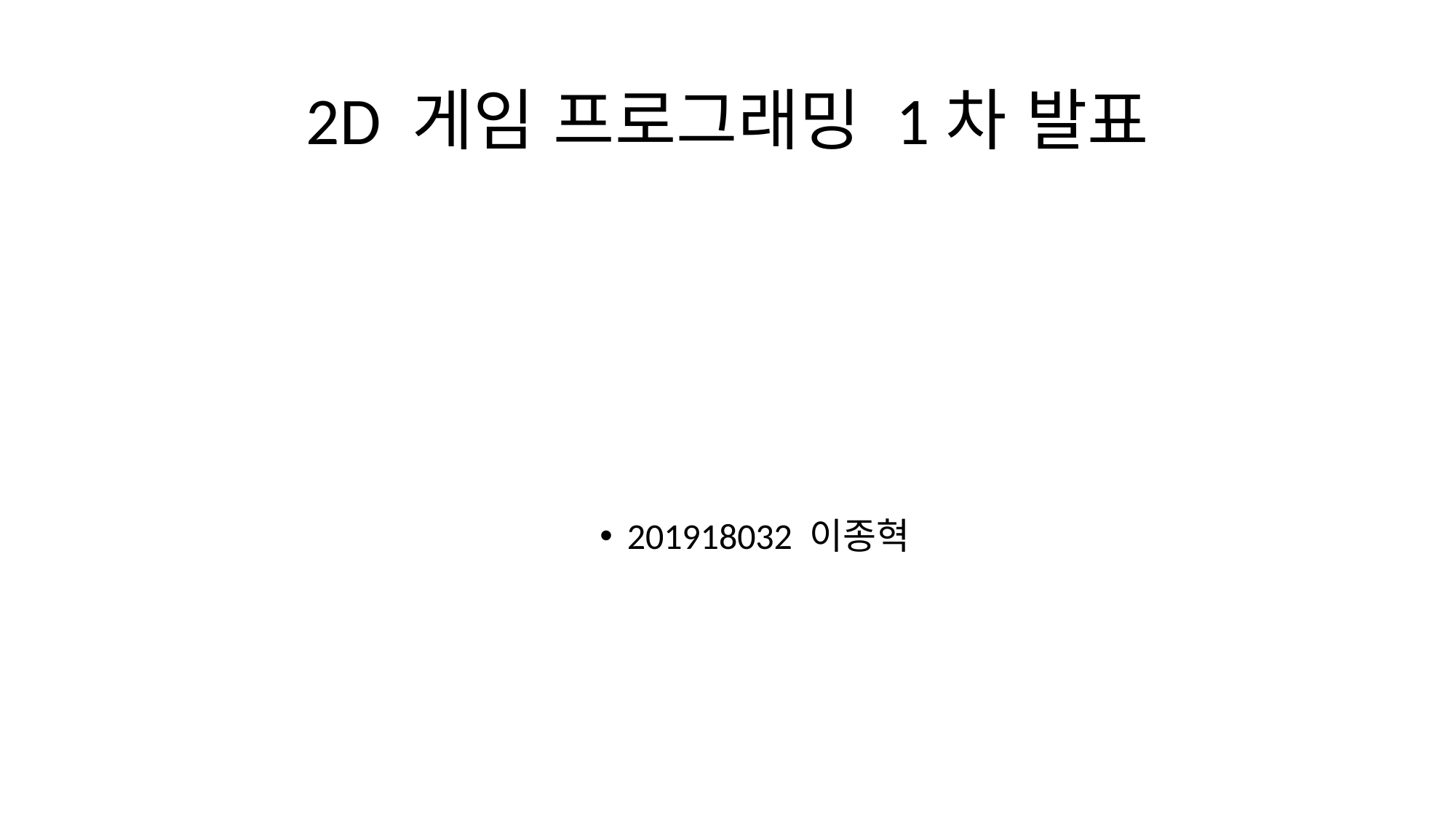

# 2D 게임 프로그래밍 1차 발표

201918032 이종혁